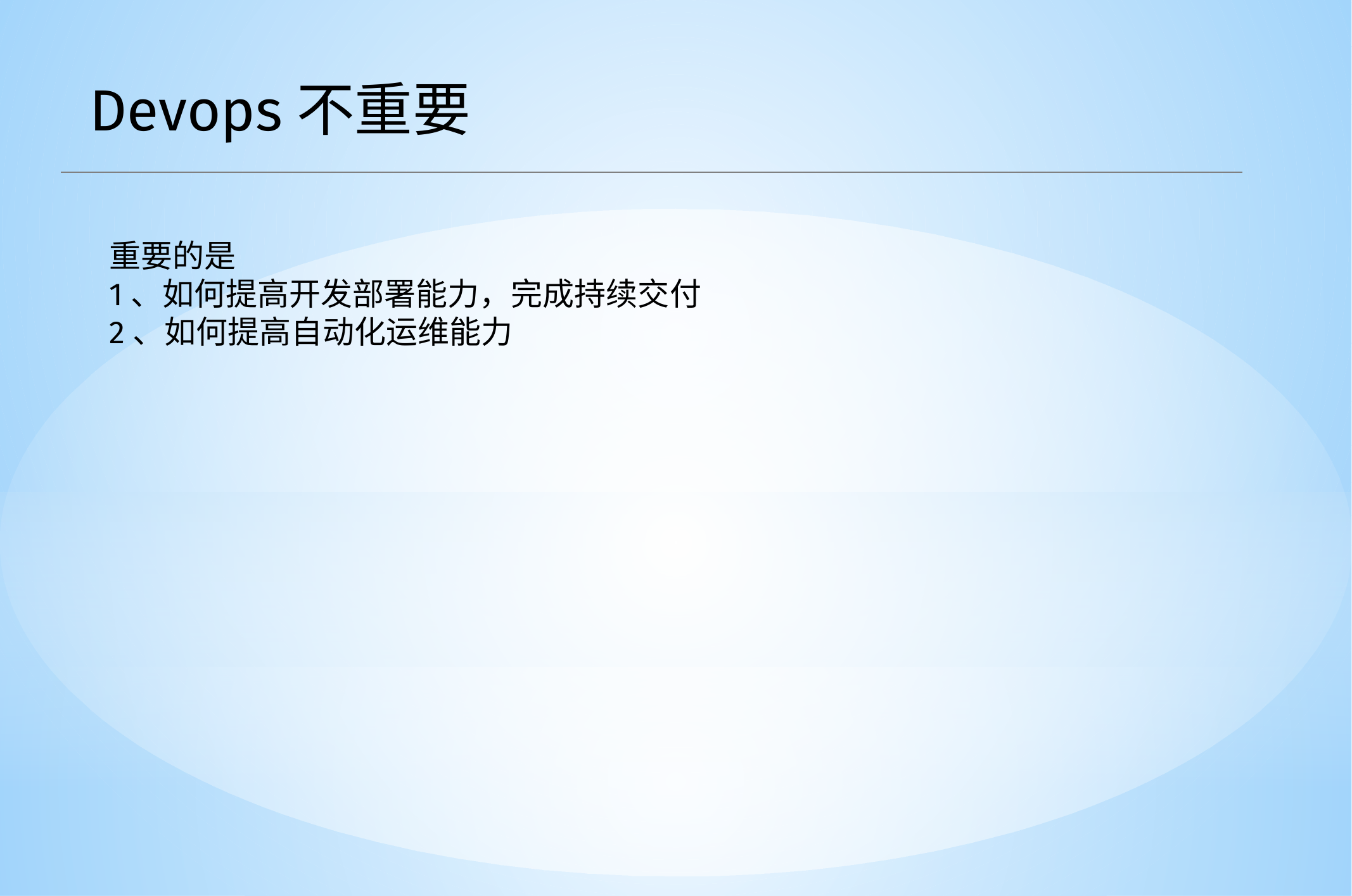

Devops不重要
重要的是
1、如何提高开发部署能力，完成持续交付
2、如何提高自动化运维能力